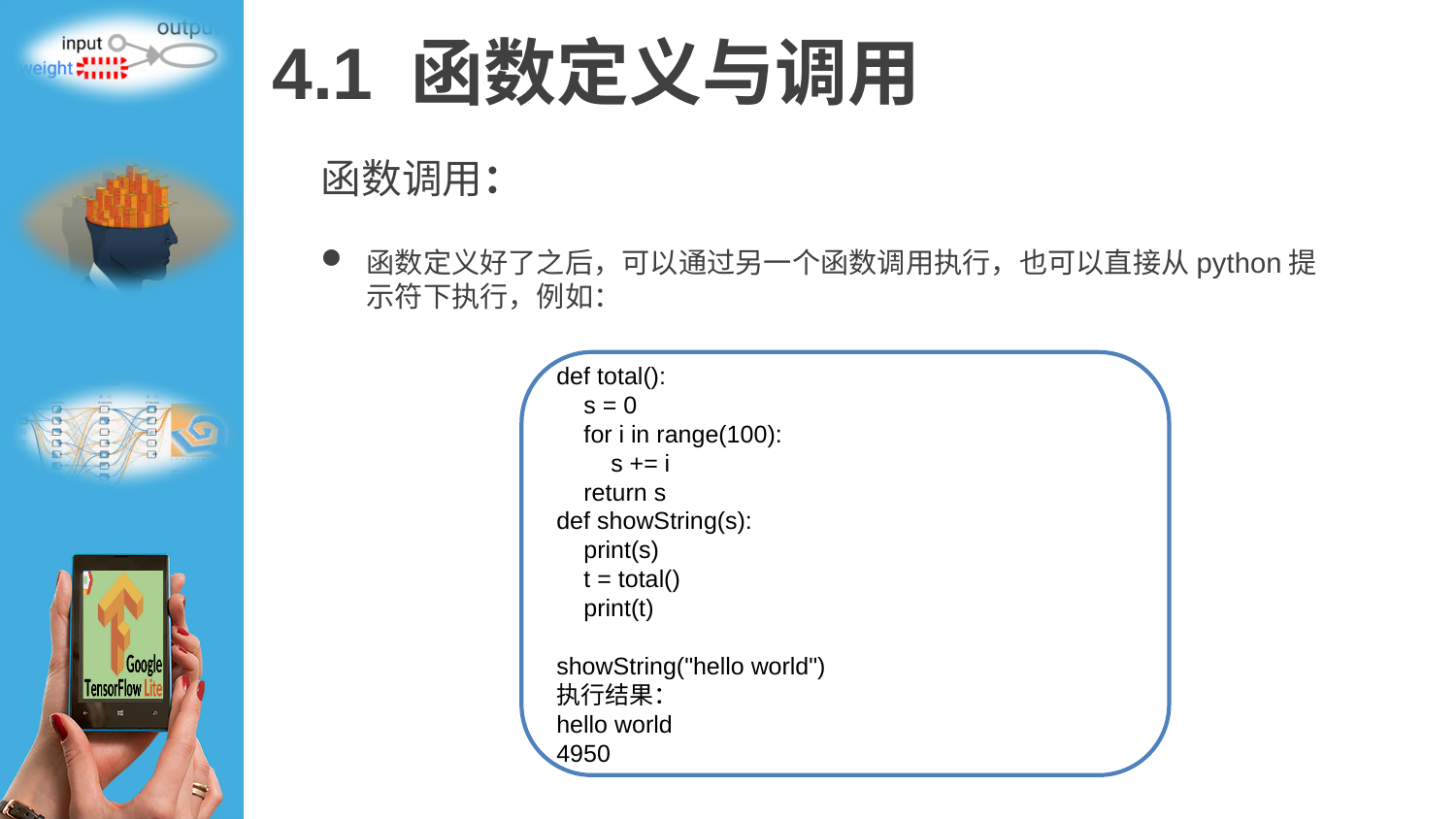

# 4.1 函数定义与调用
函数调用：
函数定义好了之后，可以通过另一个函数调用执行，也可以直接从python提示符下执行，例如：

def total():
    s = 0
    for i in range(100):
        s += i
    return s
def showString(s):
    print(s)
    t = total()
    print(t)

showString("hello world")
执行结果：
hello world
4950